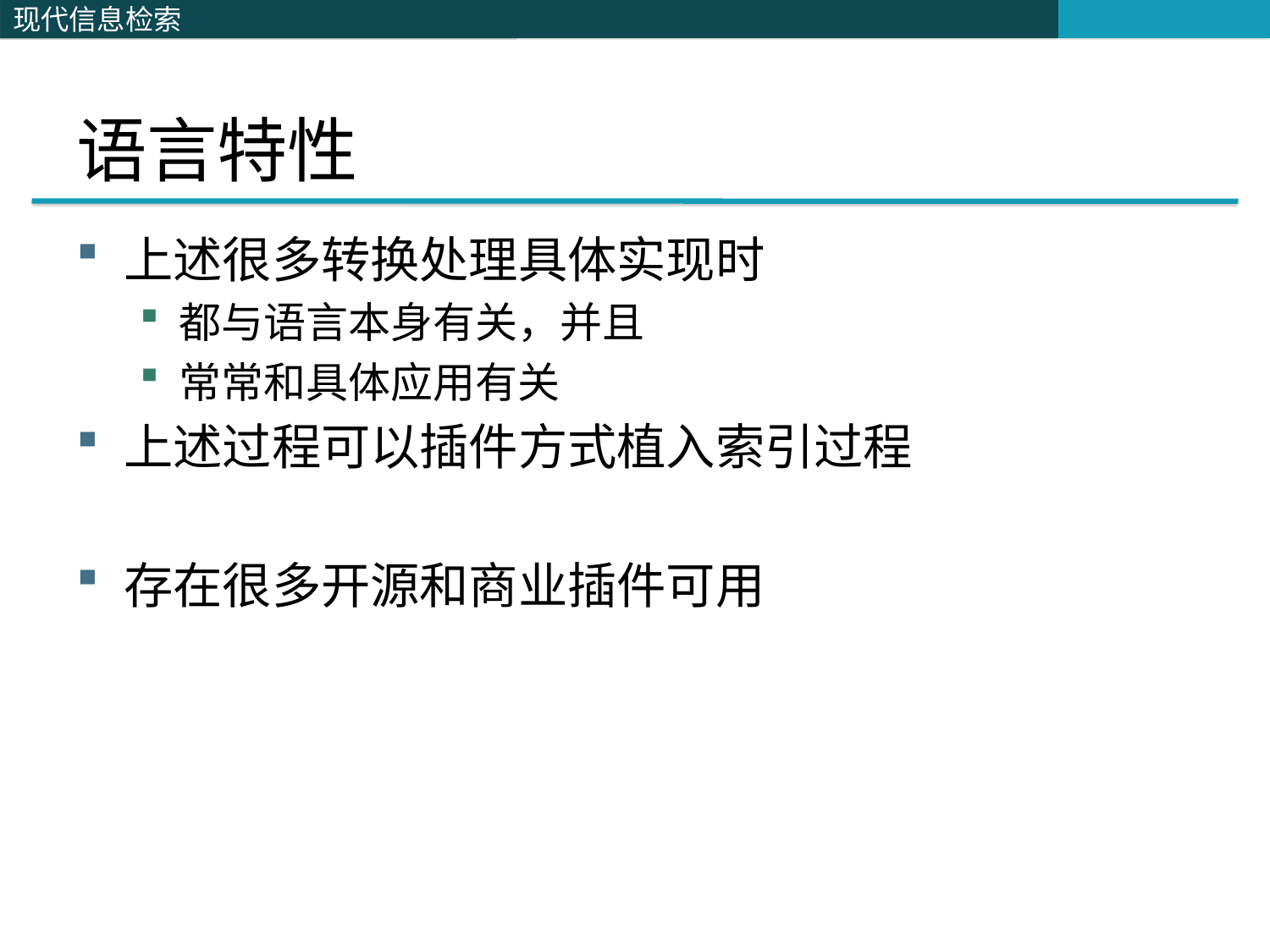

# 语言特性
上述很多转换处理具体实现时
都与语言本身有关，并且
常常和具体应用有关
上述过程可以插件方式植入索引过程

存在很多开源和商业插件可用